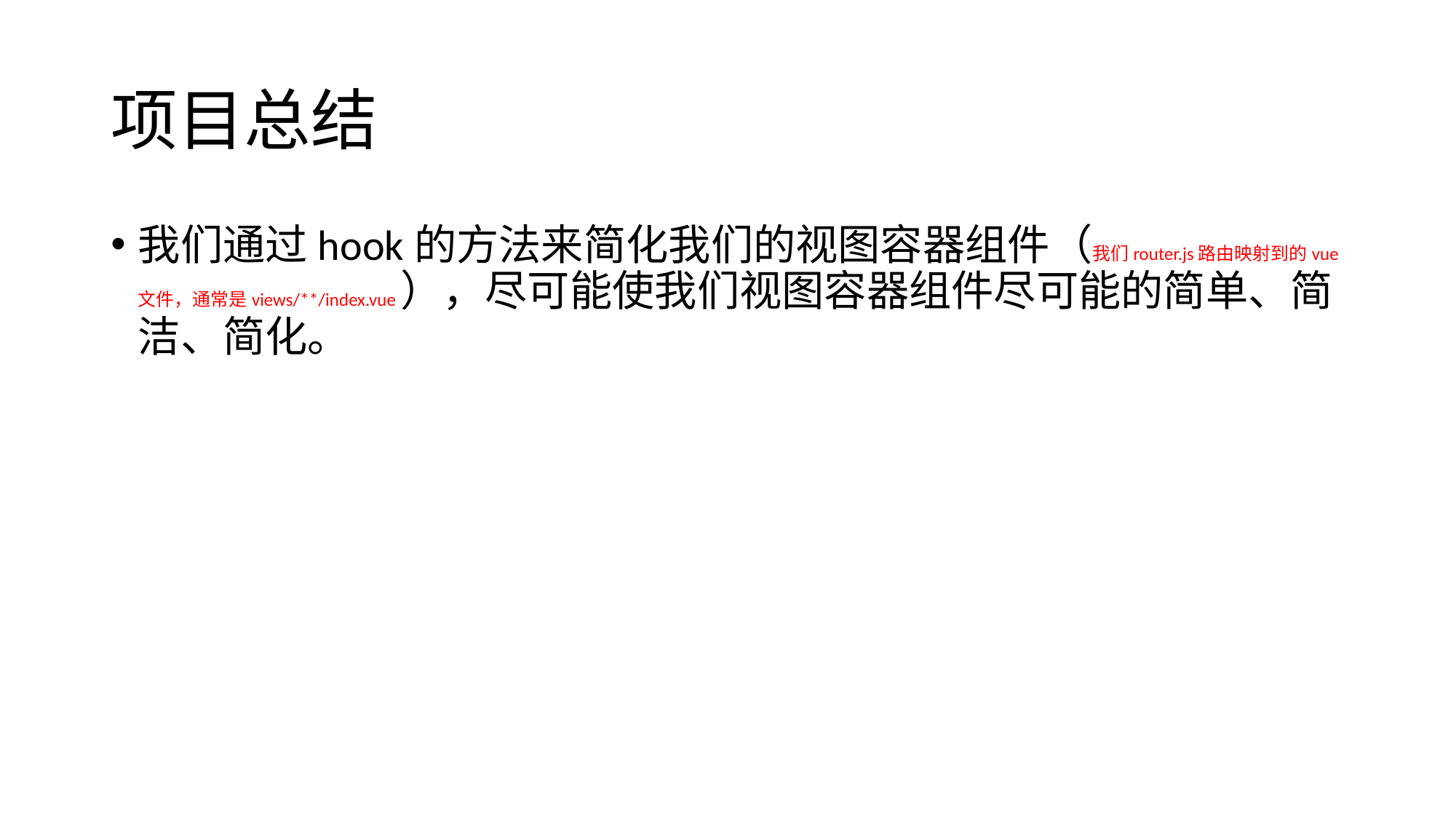

# 项目总结
我们通过hook的方法来简化我们的视图容器组件（我们router.js路由映射到的vue文件，通常是views/**/index.vue），尽可能使我们视图容器组件尽可能的简单、简洁、简化。